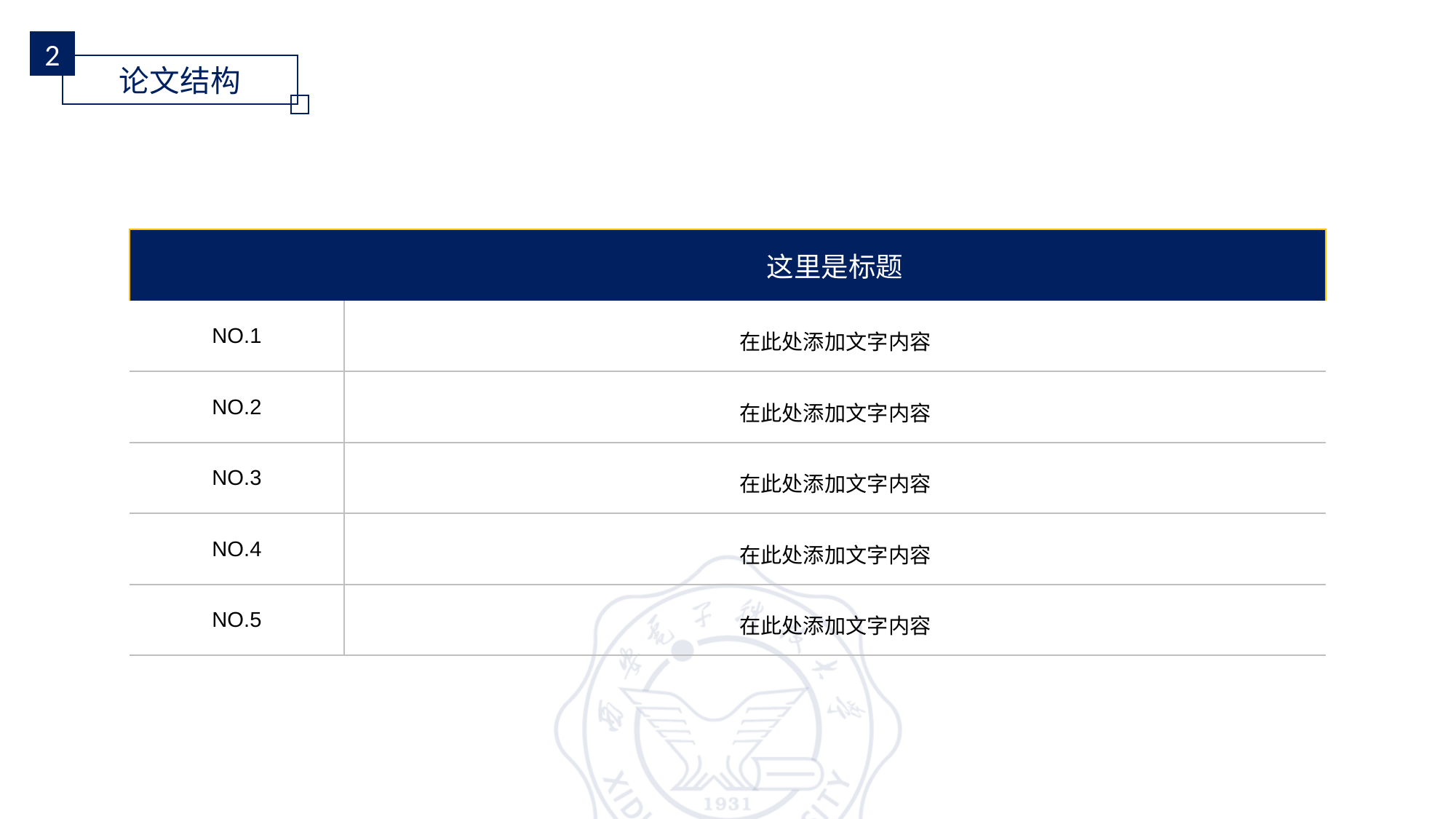

2
论文结构

|  | 这里是标题 |
| --- | --- |
| NO.1 | 在此处添加文字内容 |
| NO.2 | 在此处添加文字内容 |
| NO.3 | 在此处添加文字内容 |
| NO.4 | 在此处添加文字内容 |
| NO.5 | 在此处添加文字内容 |